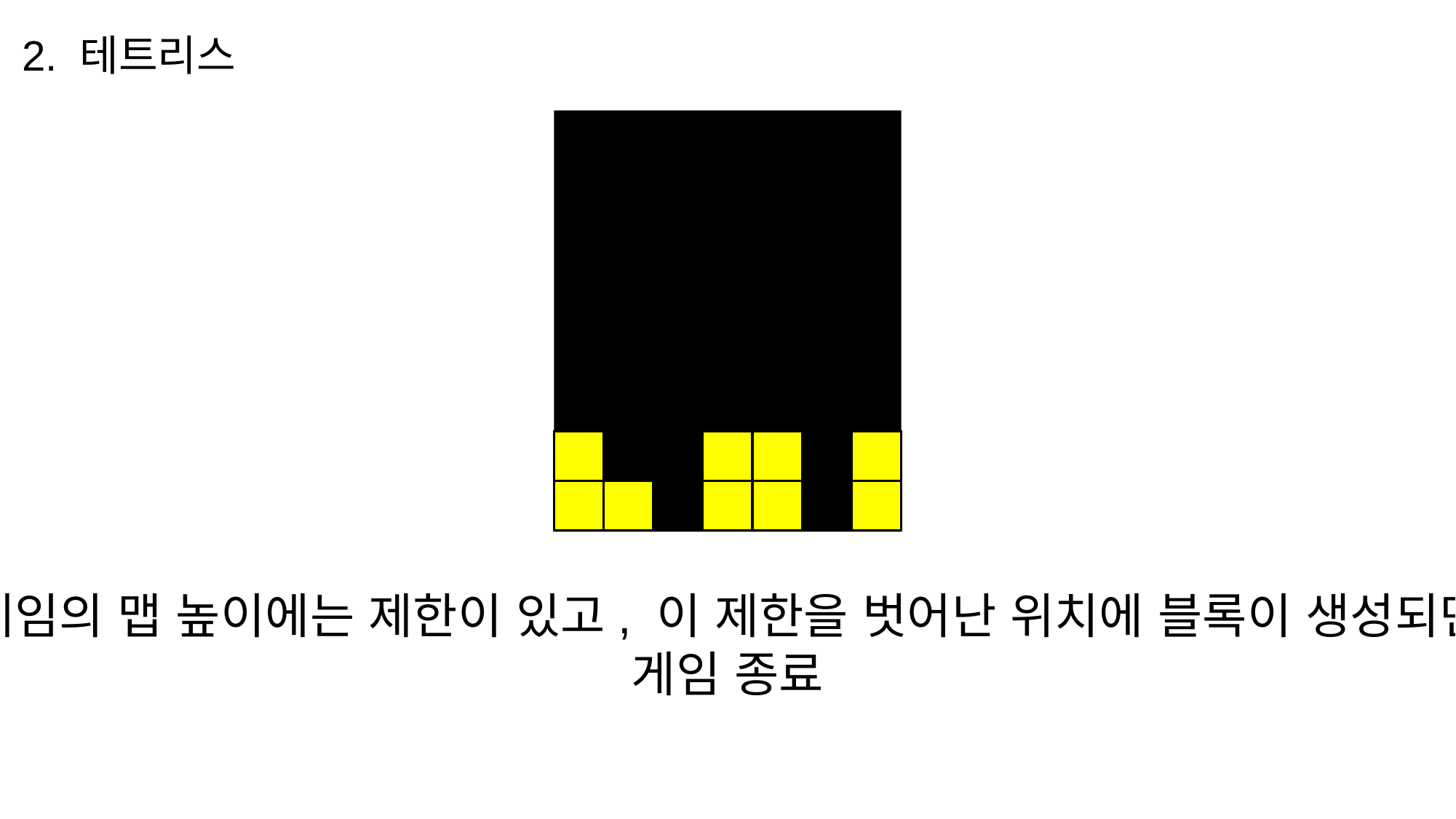

2. 테트리스

게임의 맵 높이에는 제한이 있고, 이 제한을 벗어난 위치에 블록이 생성되면
게임 종료